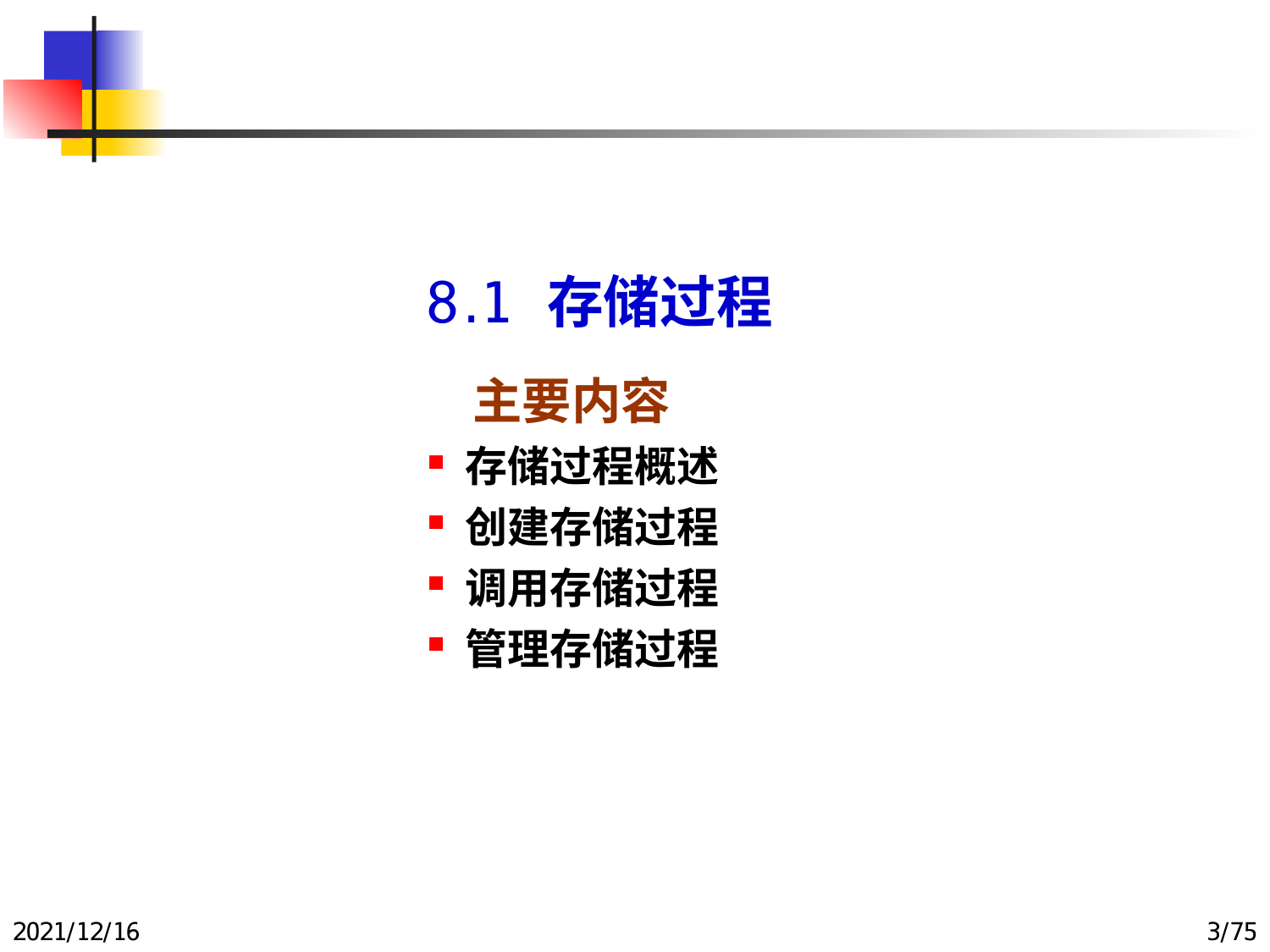

8.1 存储过程
   主要内容
 存储过程概述
 创建存储过程
 调用存储过程
 管理存储过程
2021/12/16
3/75